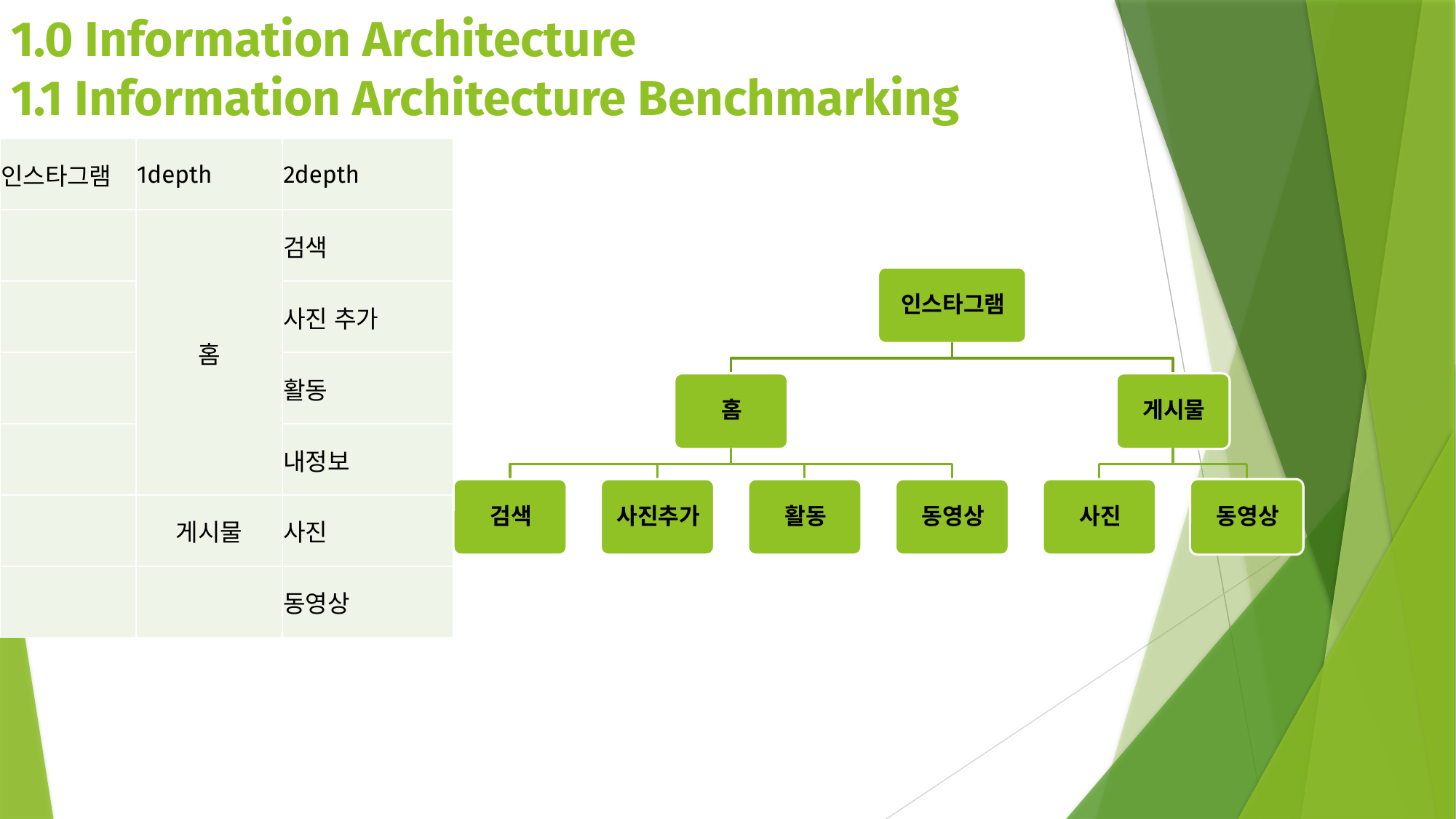

# 1.0 Information Architecture 1.1 Information Architecture Benchmarking
인스타그램
홈
검색
사진추가
활동
동영상
게시물
사진
동영상
| 인스타그램 | 1depth | 2depth |
| --- | --- | --- |
|  | 홈 | 검색 |
|  |  | 사진 추가 |
|  |  | 활동 |
|  |  | 내정보 |
|  | 게시물 | 사진 |
|  |  | 동영상 |